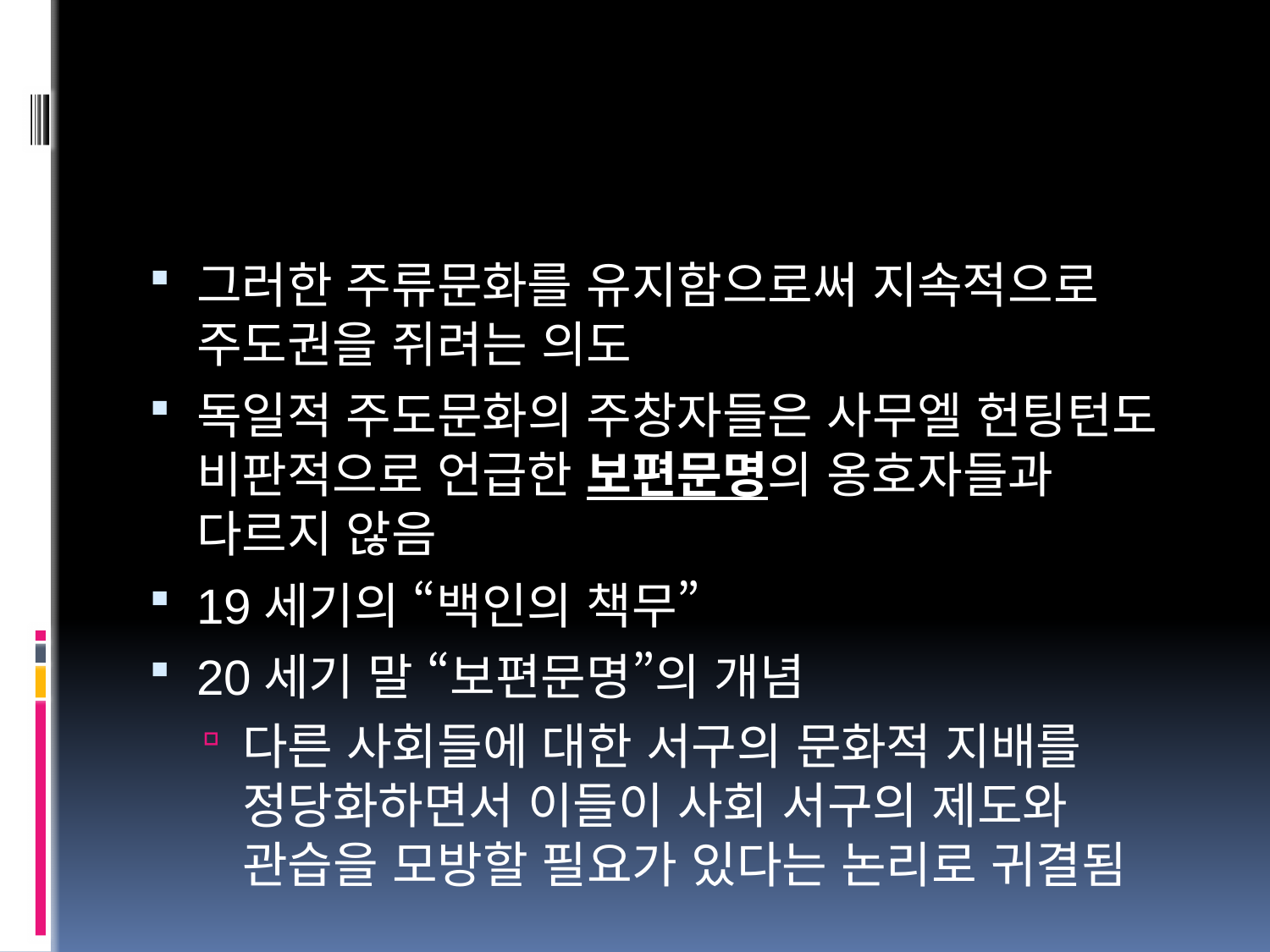

#
그러한 주류문화를 유지함으로써 지속적으로 주도권을 쥐려는 의도
독일적 주도문화의 주창자들은 사무엘 헌팅턴도 비판적으로 언급한 보편문명의 옹호자들과 다르지 않음
19세기의 “백인의 책무”
20세기 말 “보편문명”의 개념
다른 사회들에 대한 서구의 문화적 지배를 정당화하면서 이들이 사회 서구의 제도와 관습을 모방할 필요가 있다는 논리로 귀결됨